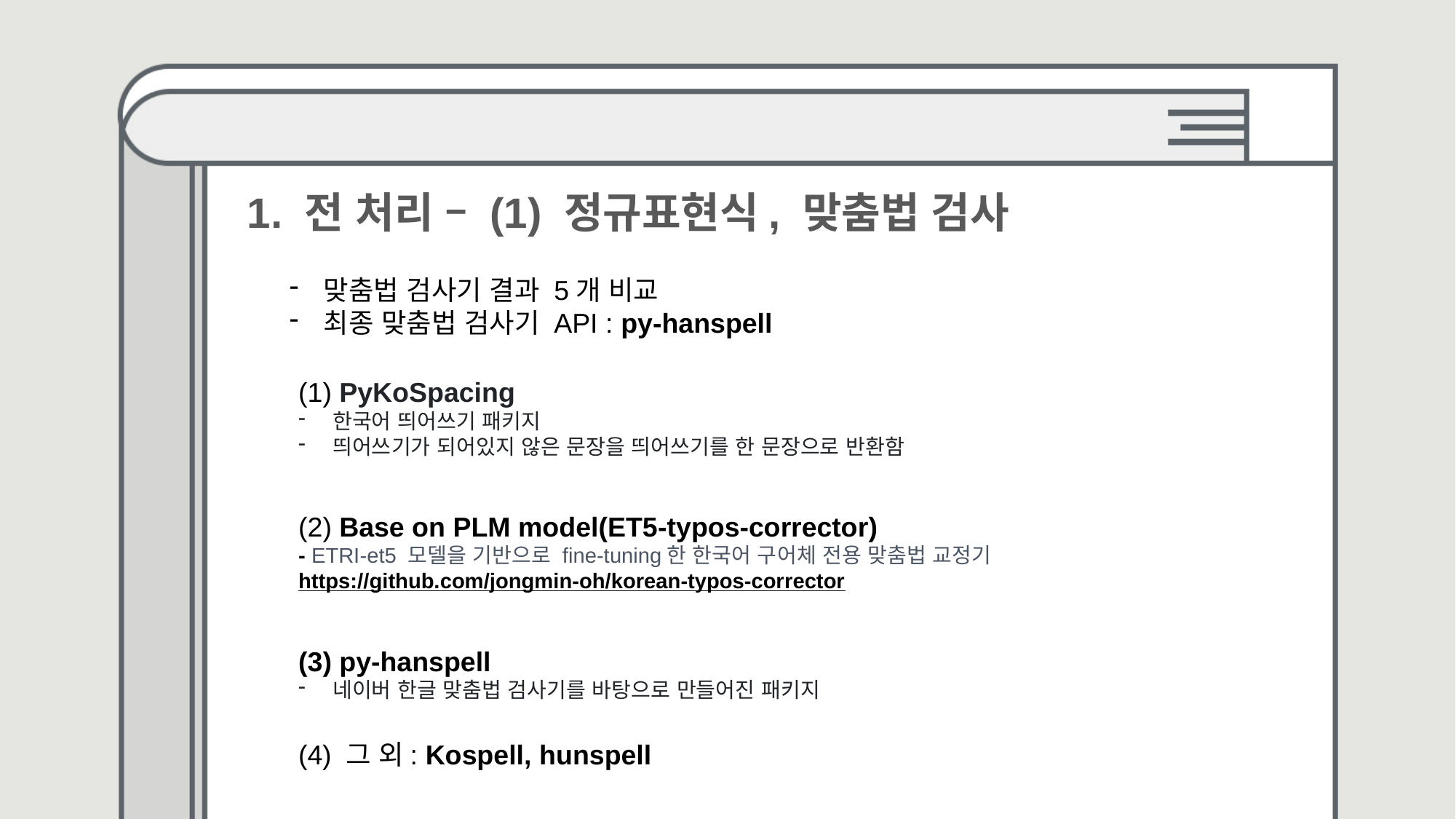

1. 전 처리 – (1) 정규표현식, 맞춤법 검사
맞춤법 검사기 결과 5개 비교
최종 맞춤법 검사기 API : py-hanspell
(1) PyKoSpacing
한국어 띄어쓰기 패키지
띄어쓰기가 되어있지 않은 문장을 띄어쓰기를 한 문장으로 반환함

(2) Base on PLM model(ET5-typos-corrector)
- ETRI-et5 모델을 기반으로 fine-tuning한 한국어 구어체 전용 맞춤법 교정기
https://github.com/jongmin-oh/korean-typos-corrector

(3) py-hanspell
네이버 한글 맞춤법 검사기를 바탕으로 만들어진 패키지

(4) 그 외: Kospell, hunspell